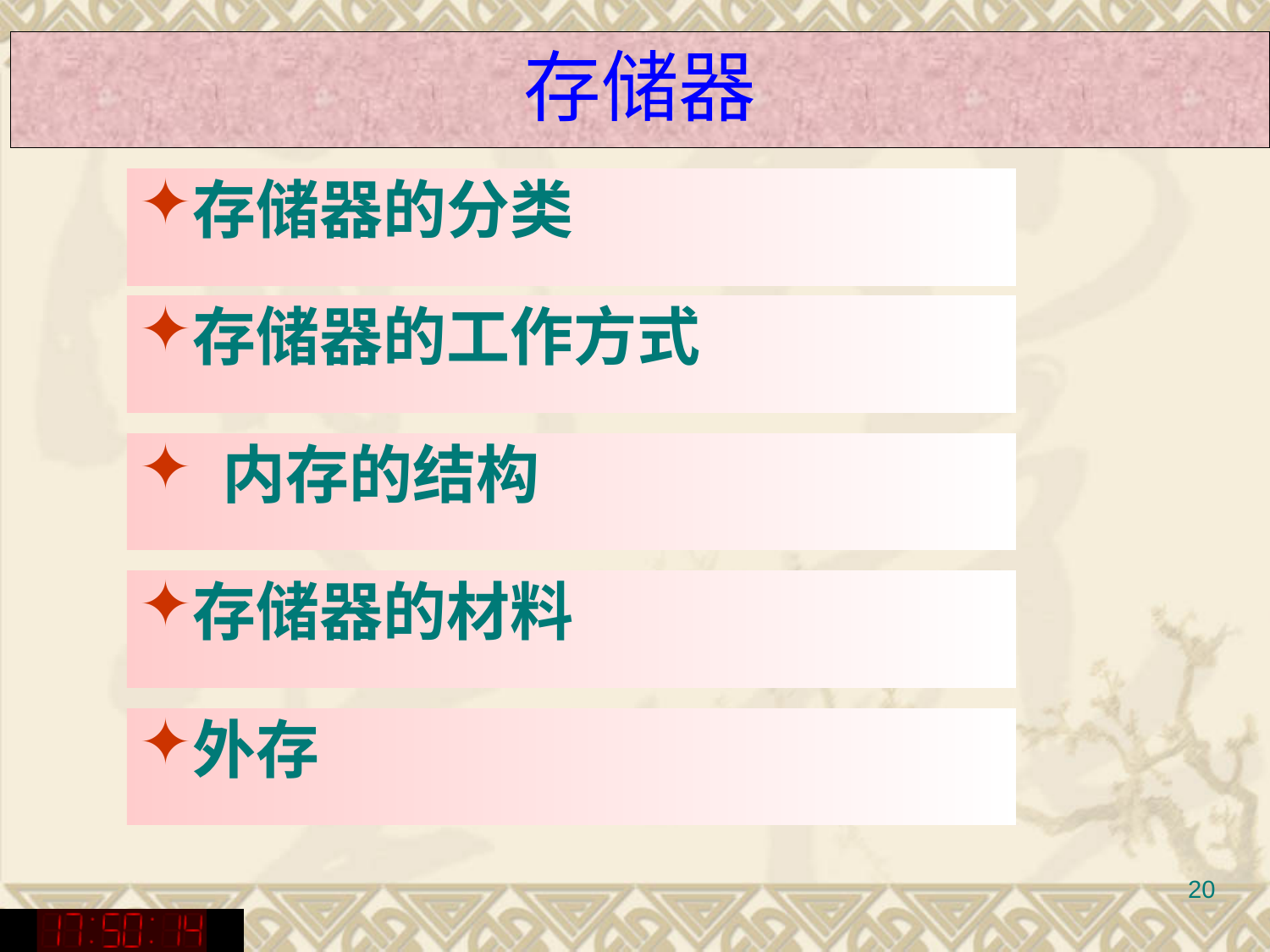

# 存储器
存储器的分类
存储器的工作方式
 内存的结构
存储器的材料
外存
20